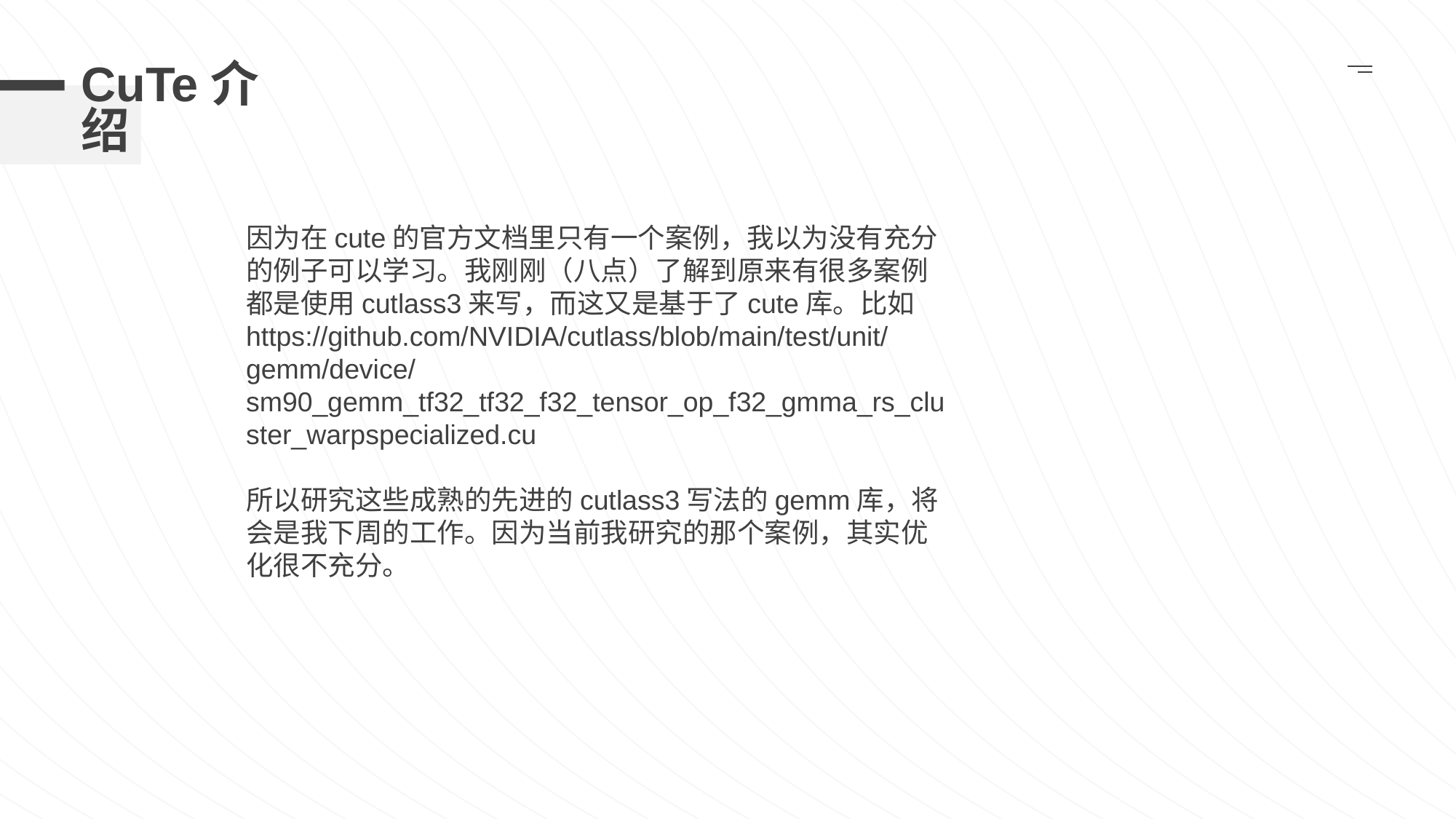

# CuTe介绍
因为在cute的官方文档里只有一个案例，我以为没有充分的例子可以学习。我刚刚（八点）了解到原来有很多案例都是使用cutlass3来写，而这又是基于了cute库。比如https://github.com/NVIDIA/cutlass/blob/main/test/unit/gemm/device/sm90_gemm_tf32_tf32_f32_tensor_op_f32_gmma_rs_cluster_warpspecialized.cu

所以研究这些成熟的先进的cutlass3写法的gemm库，将会是我下周的工作。因为当前我研究的那个案例，其实优化很不充分。